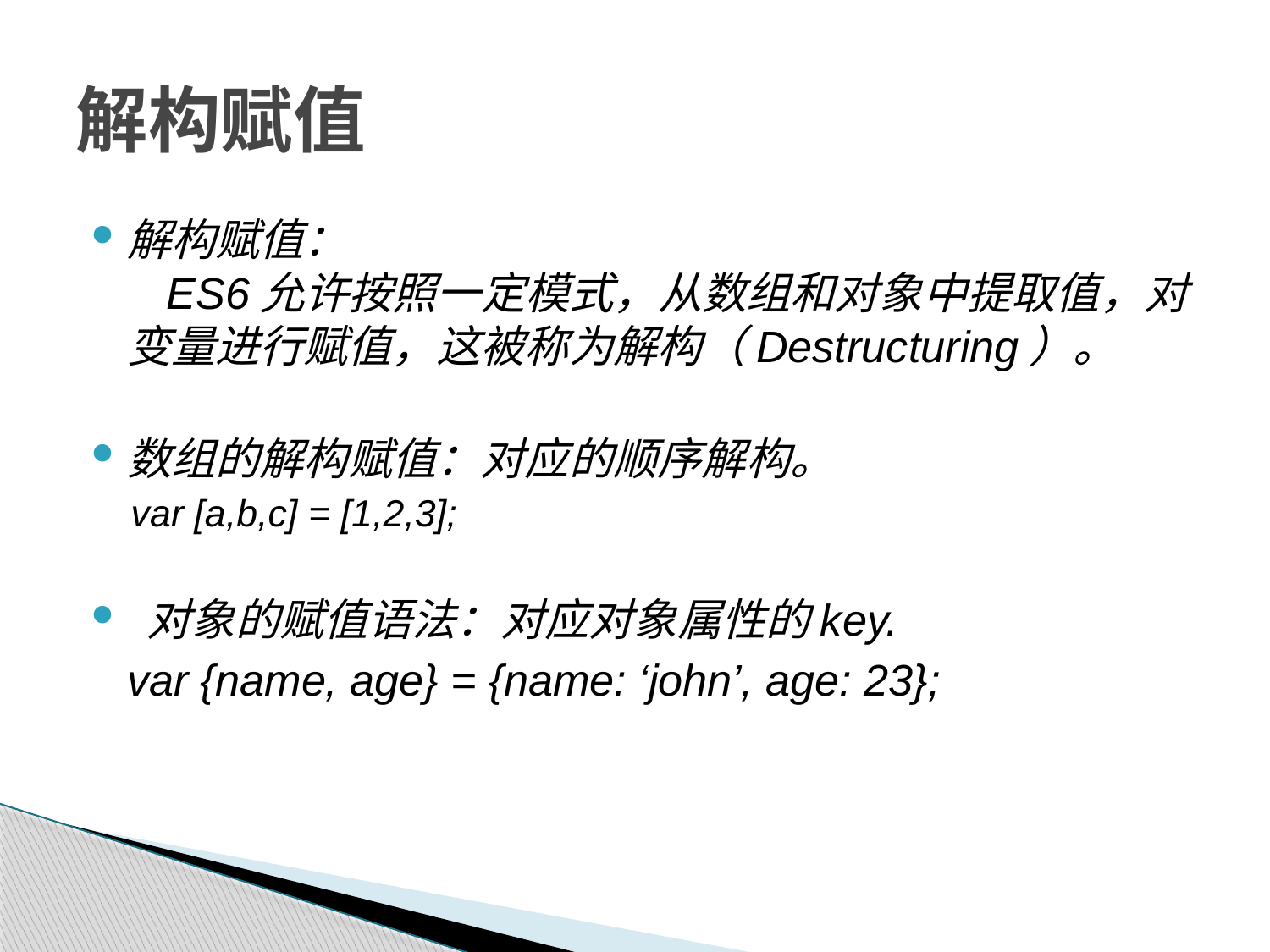

# 解构赋值
解构赋值：
   ES6允许按照一定模式，从数组和对象中提取值，对变量进行赋值，这被称为解构（Destructuring）。
数组的解构赋值：对应的顺序解构。
var [a,b,c] = [1,2,3];

 对象的赋值语法：对应对象属性的key.
	var {name, age} = {name: ‘john’, age: 23};